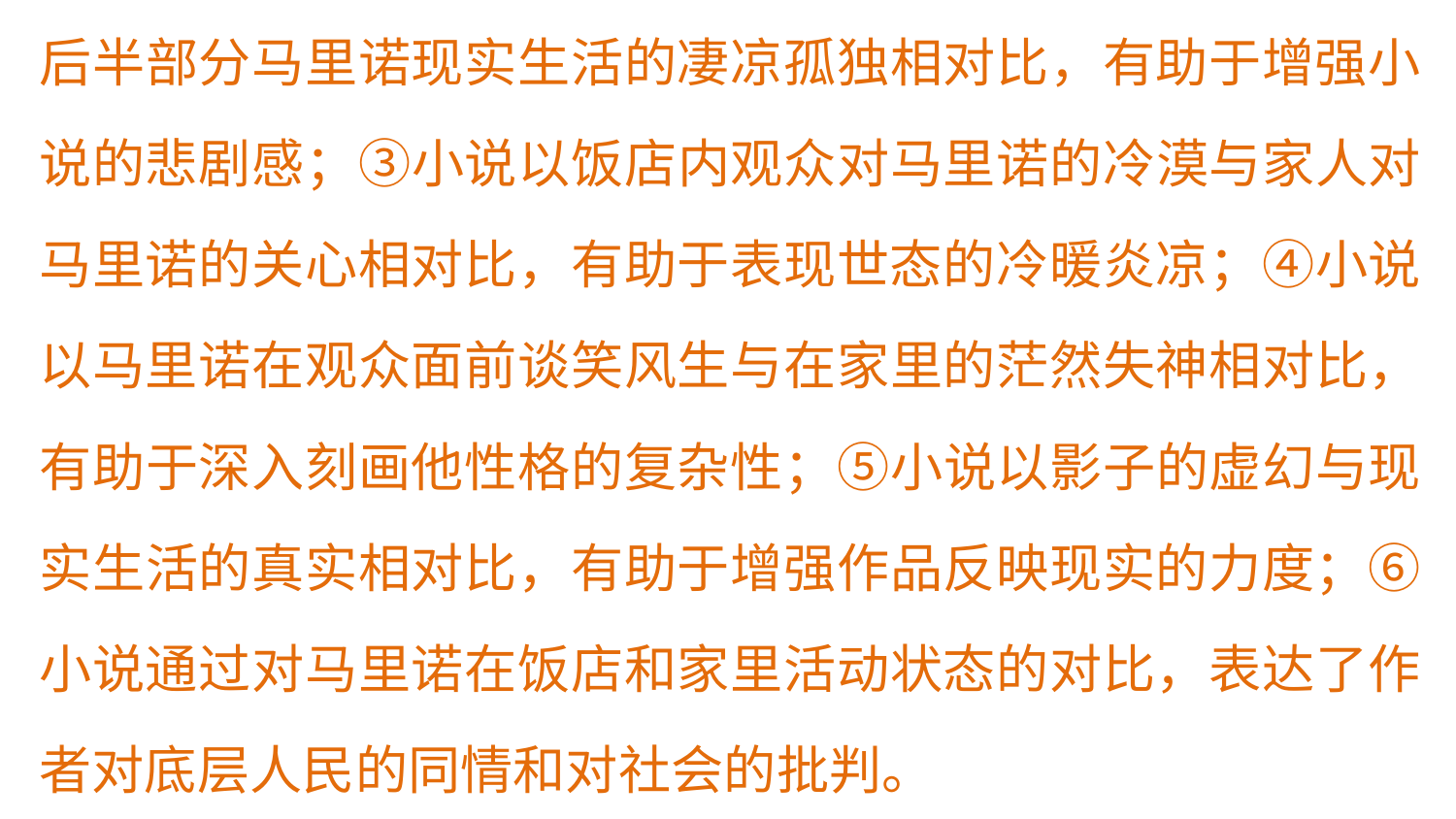

后半部分马里诺现实生活的凄凉孤独相对比，有助于增强小说的悲剧感；③小说以饭店内观众对马里诺的冷漠与家人对马里诺的关心相对比，有助于表现世态的冷暖炎凉；④小说以马里诺在观众面前谈笑风生与在家里的茫然失神相对比，有助于深入刻画他性格的复杂性；⑤小说以影子的虚幻与现实生活的真实相对比，有助于增强作品反映现实的力度；⑥小说通过对马里诺在饭店和家里活动状态的对比，表达了作者对底层人民的同情和对社会的批判。